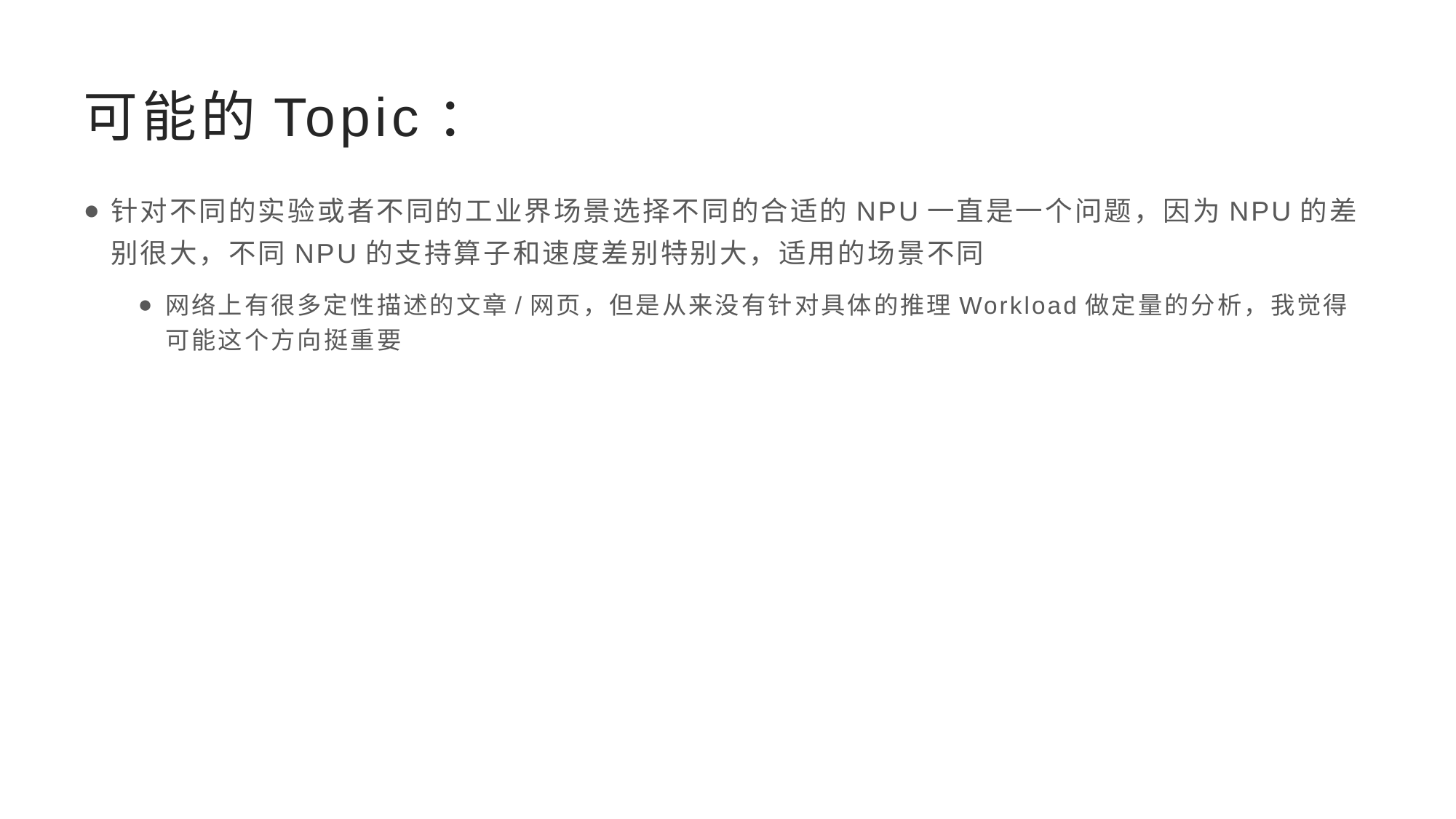

# 可能的Topic：
针对不同的实验或者不同的工业界场景选择不同的合适的NPU一直是一个问题，因为NPU的差别很大，不同NPU的支持算子和速度差别特别大，适用的场景不同
网络上有很多定性描述的文章/网页，但是从来没有针对具体的推理Workload做定量的分析，我觉得可能这个方向挺重要